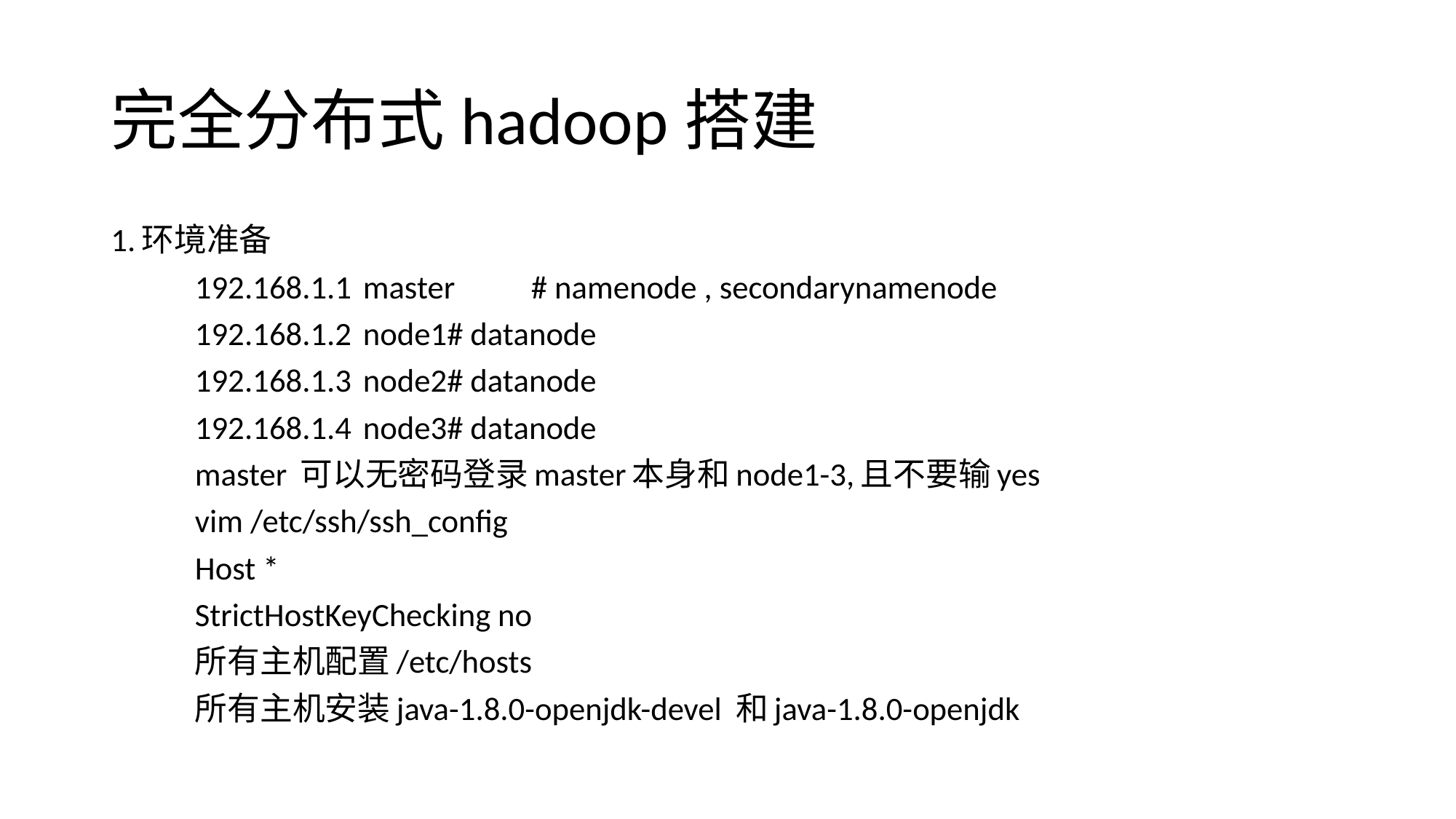

# 完全分布式hadoop搭建
1.环境准备
	192.168.1.1	master	# namenode , secondarynamenode
	192.168.1.2	node1	# datanode
	192.168.1.3	node2	# datanode
	192.168.1.4	node3	# datanode
	master 可以无密码登录master本身和node1-3,且不要输yes
	vim /etc/ssh/ssh_config
		Host *
		StrictHostKeyChecking no
	所有主机配置/etc/hosts
	所有主机安装java-1.8.0-openjdk-devel 和java-1.8.0-openjdk